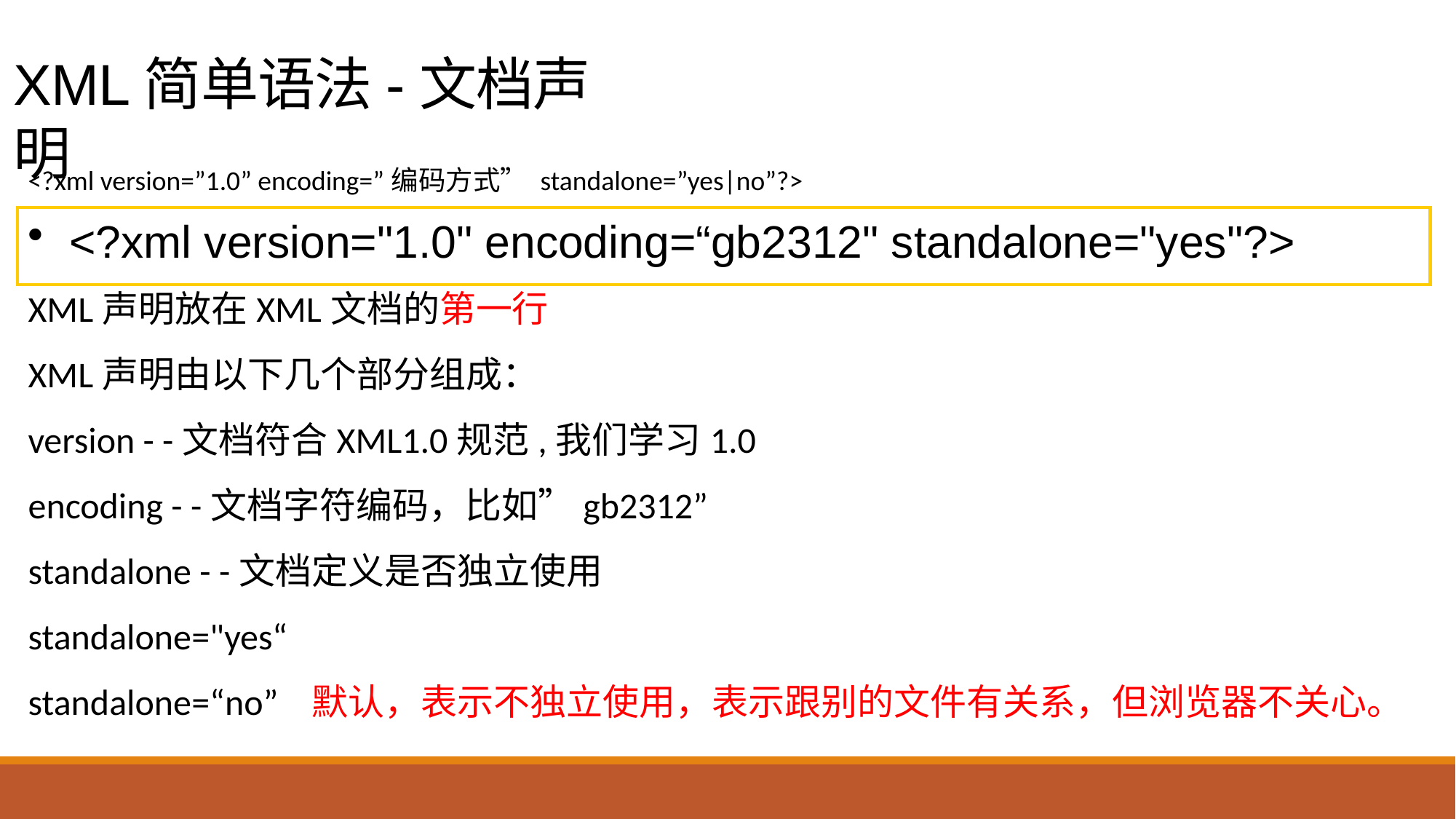

# XML简单语法-文档声明
<?xml version=”1.0” encoding=”编码方式” standalone=”yes|no”?>
<?xml version="1.0" encoding=“gb2312" standalone="yes"?>

XML声明放在XML文档的第一行
XML声明由以下几个部分组成：
version - -文档符合XML1.0规范,我们学习1.0
encoding - -文档字符编码，比如”gb2312”
standalone - -文档定义是否独立使用
standalone="yes“
standalone=“no”   默认，表示不独立使用，表示跟别的文件有关系，但浏览器不关心。